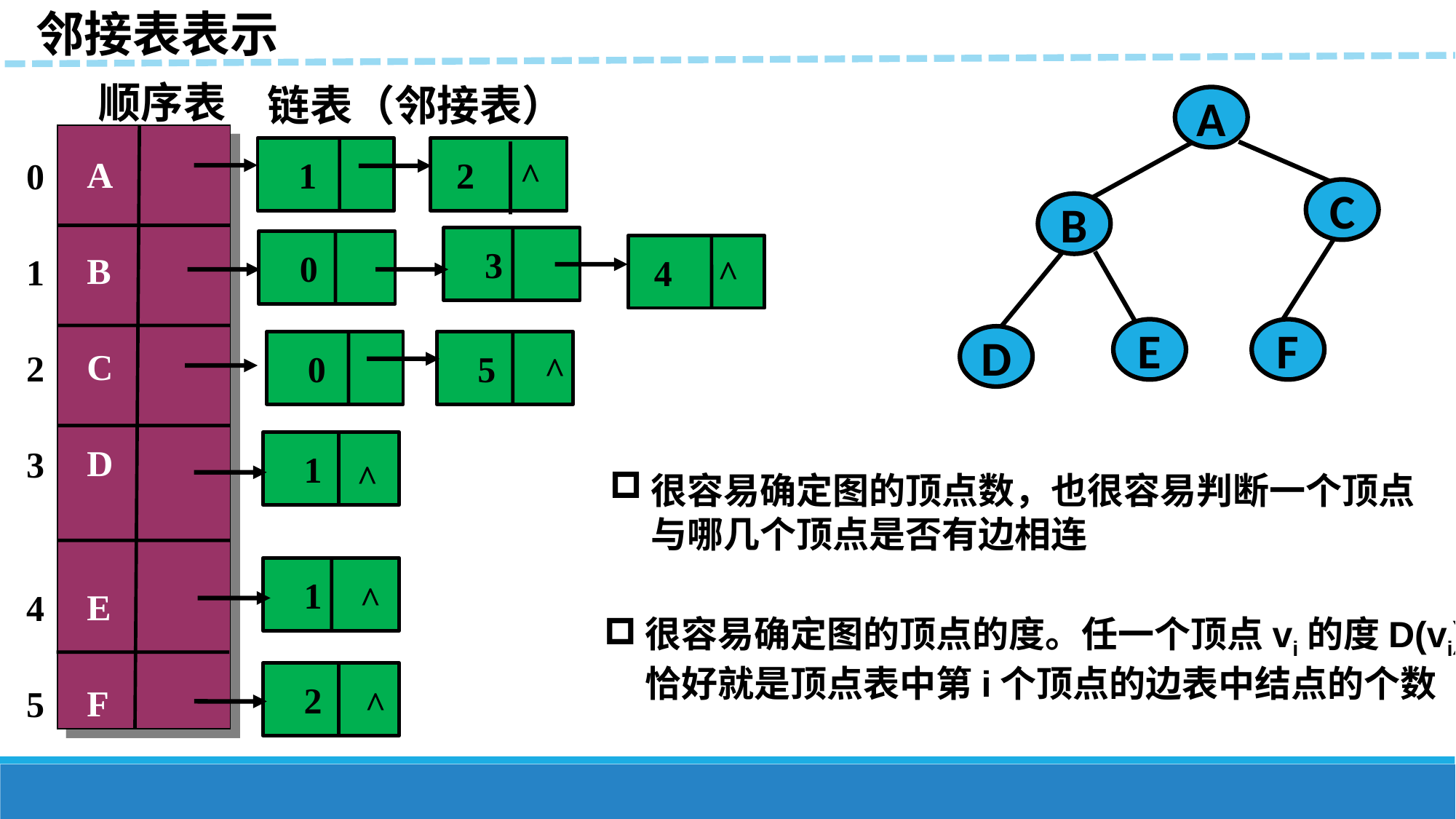

邻接表表示
顺序表
链表（邻接表）
A

1

2     ^

A

B

C

D

E

F
0

1

2

3

4

5

3

0

4     ^

0

5

^

1

^

1

^

2
^

C
B

E
F
D
很容易确定图的顶点数，也很容易判断一个顶点与哪几个顶点是否有边相连
很容易确定图的顶点的度。任一个顶点vi的度D(vi)恰好就是顶点表中第i个顶点的边表中结点的个数